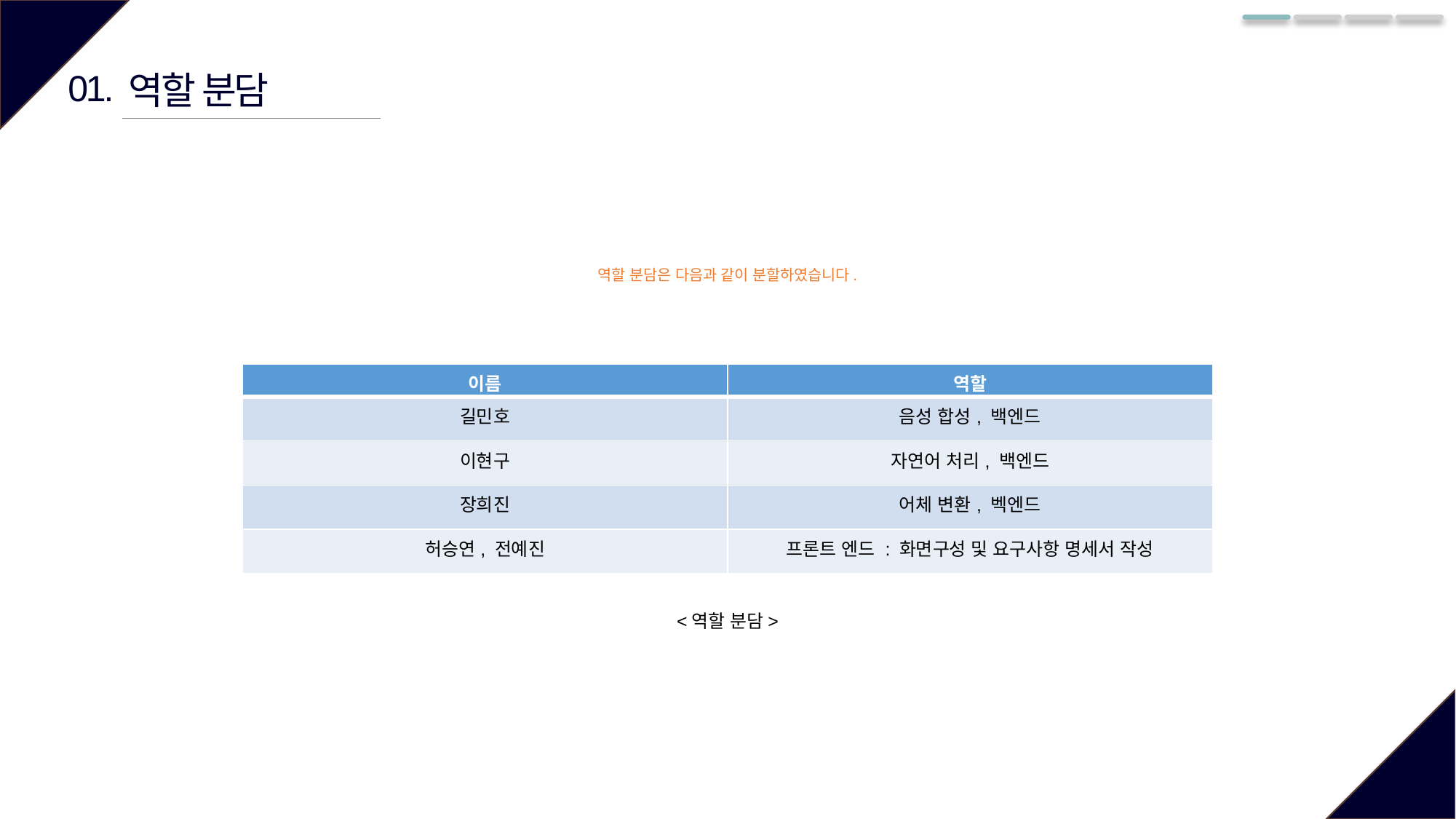

01.
역할 분담
역할 분담은 다음과 같이 분할하였습니다.
| 이름 | 역할 |
| --- | --- |
| 길민호 | 음성 합성, 백엔드 |
| 이현구 | 자연어 처리, 백엔드 |
| 장희진 | 어체 변환, 벡엔드 |
| 허승연, 전예진 | 프론트 엔드 : 화면구성 및 요구사항 명세서 작성 |
<역할 분담>